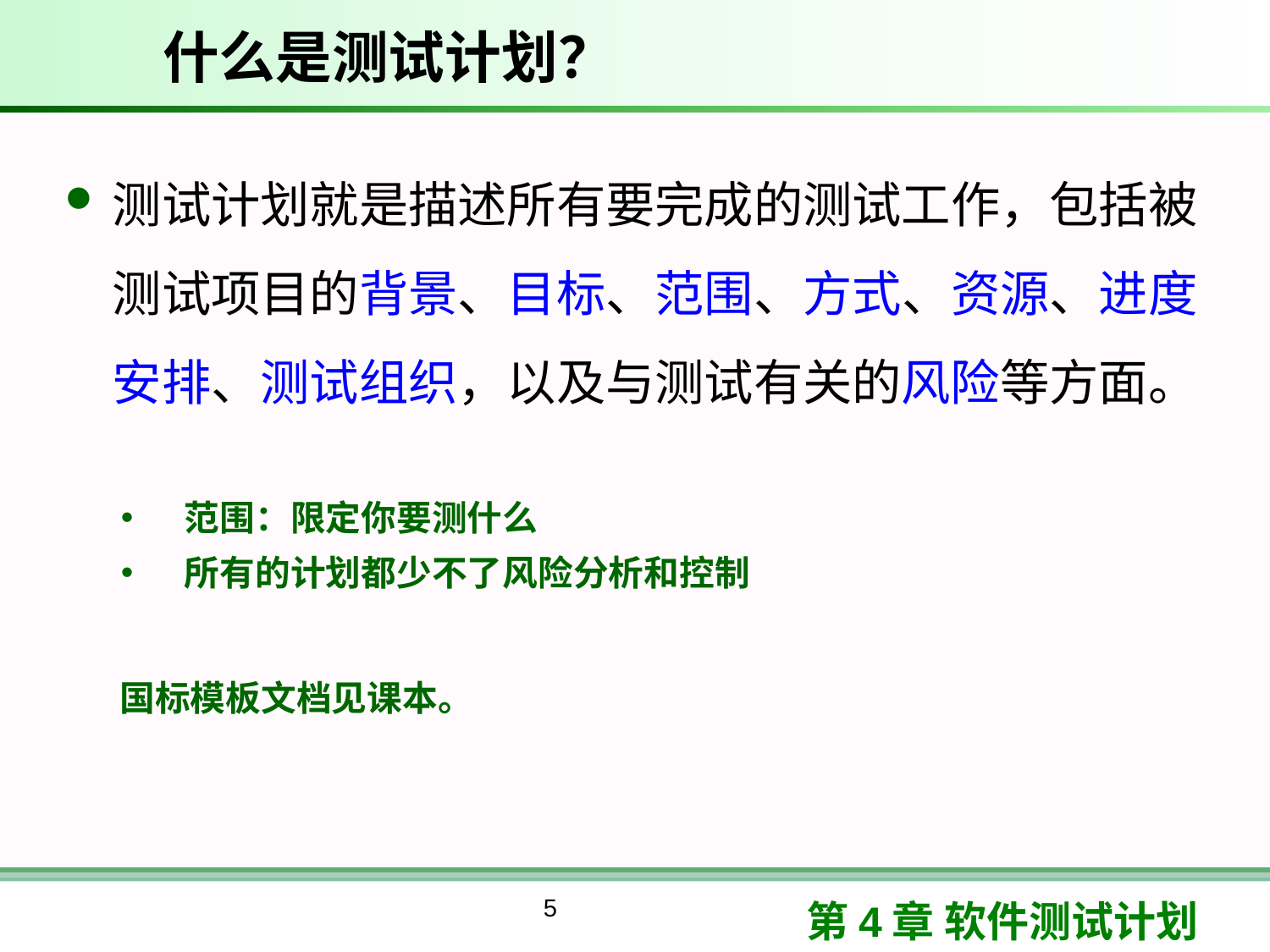

# 什么是测试计划？
测试计划就是描述所有要完成的测试工作，包括被测试项目的背景、目标、范围、方式、资源、进度安排、测试组织，以及与测试有关的风险等方面。

范围：限定你要测什么
所有的计划都少不了风险分析和控制
国标模板文档见课本。
5